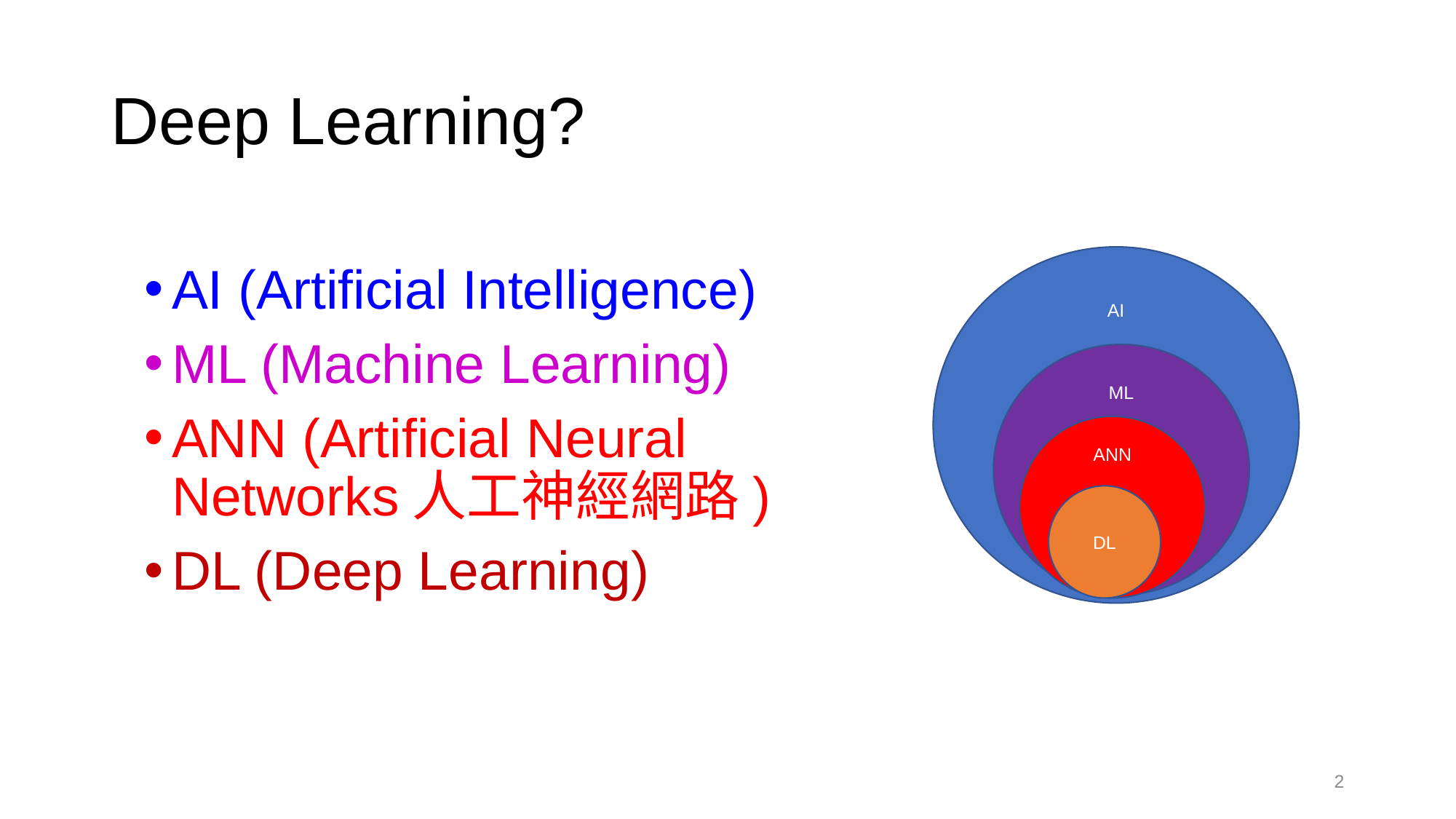

# Deep Learning?

AI

ML
ANN
DL
AI (Artificial Intelligence)
ML (Machine Learning)
ANN (Artificial Neural Networks人工神經網路)
DL (Deep Learning)
2